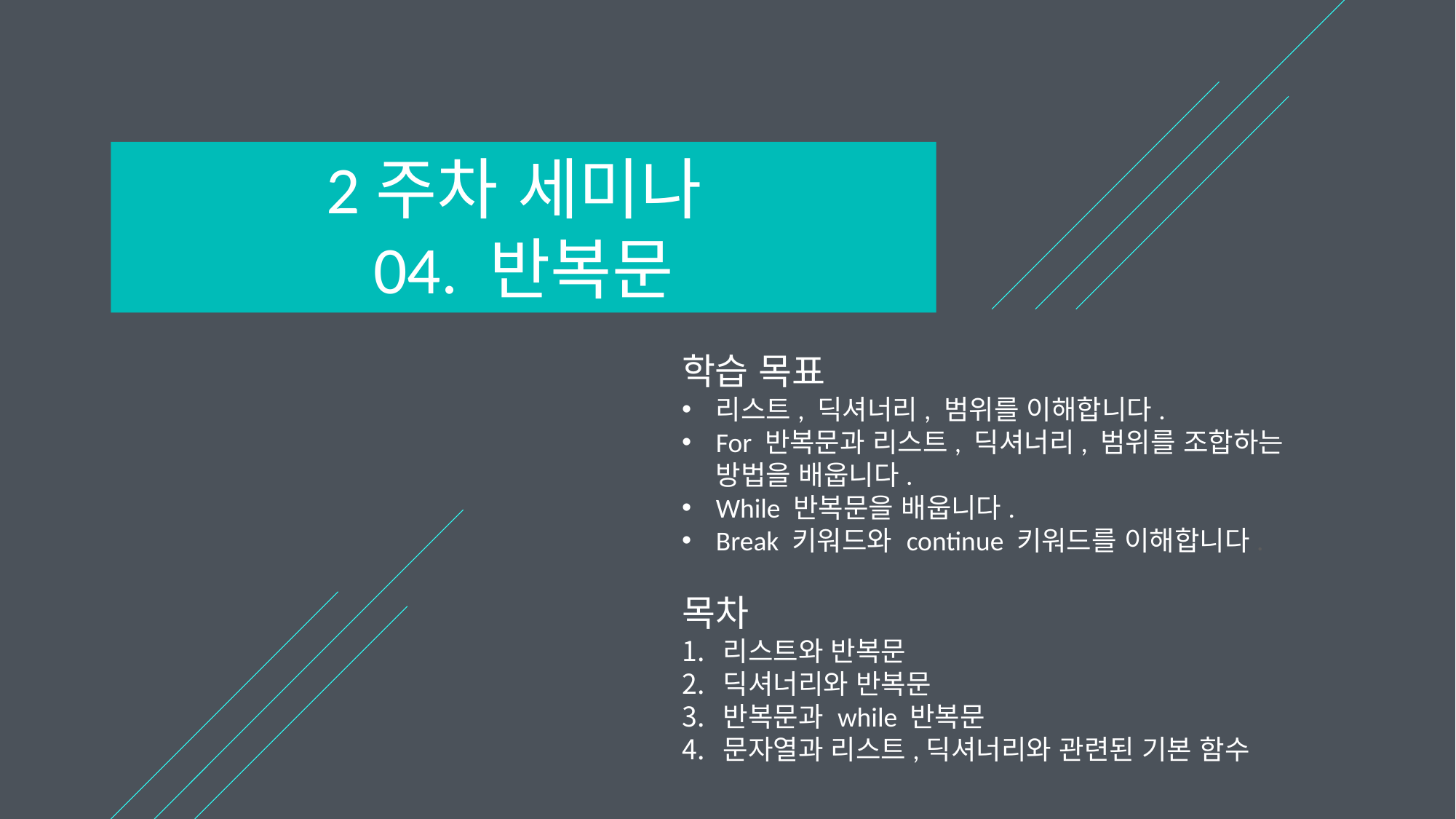

2주차 세미나
04. 반복문
학습 목표
리스트, 딕셔너리, 범위를 이해합니다.
For 반복문과 리스트, 딕셔너리, 범위를 조합하는 방법을 배웁니다.
While 반복문을 배웁니다.
Break 키워드와 continue 키워드를 이해합니다.
목차
리스트와 반복문
딕셔너리와 반복문
반복문과 while 반복문
문자열과 리스트,딕셔너리와 관련된 기본 함수